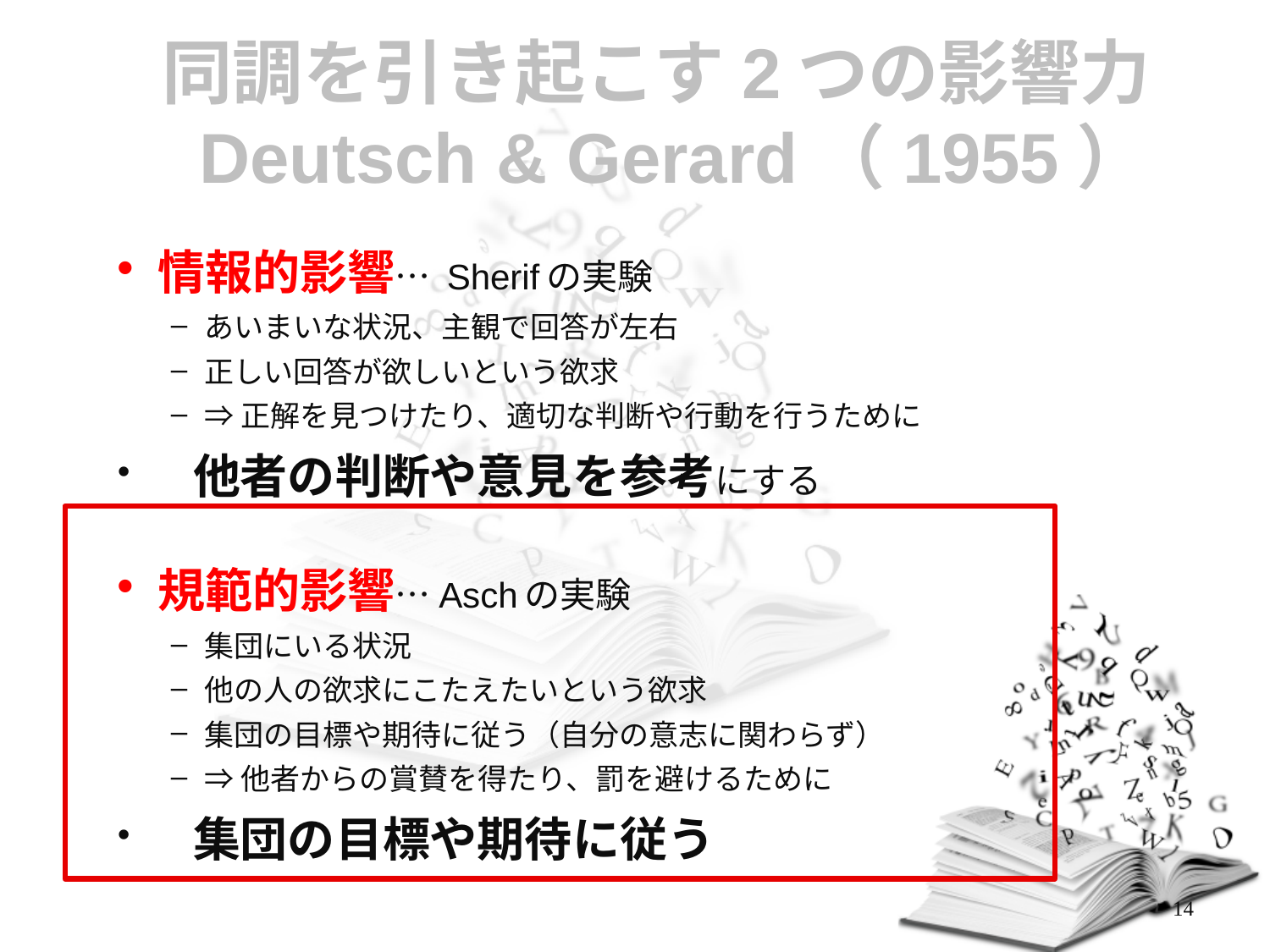

同調を引き起こす2つの影響力
 Deutsch & Gerard（1955）
情報的影響… Sherifの実験
あいまいな状況、主観で回答が左右
正しい回答が欲しいという欲求
⇒正解を見つけたり、適切な判断や行動を行うために
　他者の判断や意見を参考にする

規範的影響…Aschの実験
集団にいる状況
他の人の欲求にこたえたいという欲求
集団の目標や期待に従う（自分の意志に関わらず）
⇒他者からの賞賛を得たり、罰を避けるために
　集団の目標や期待に従う

14